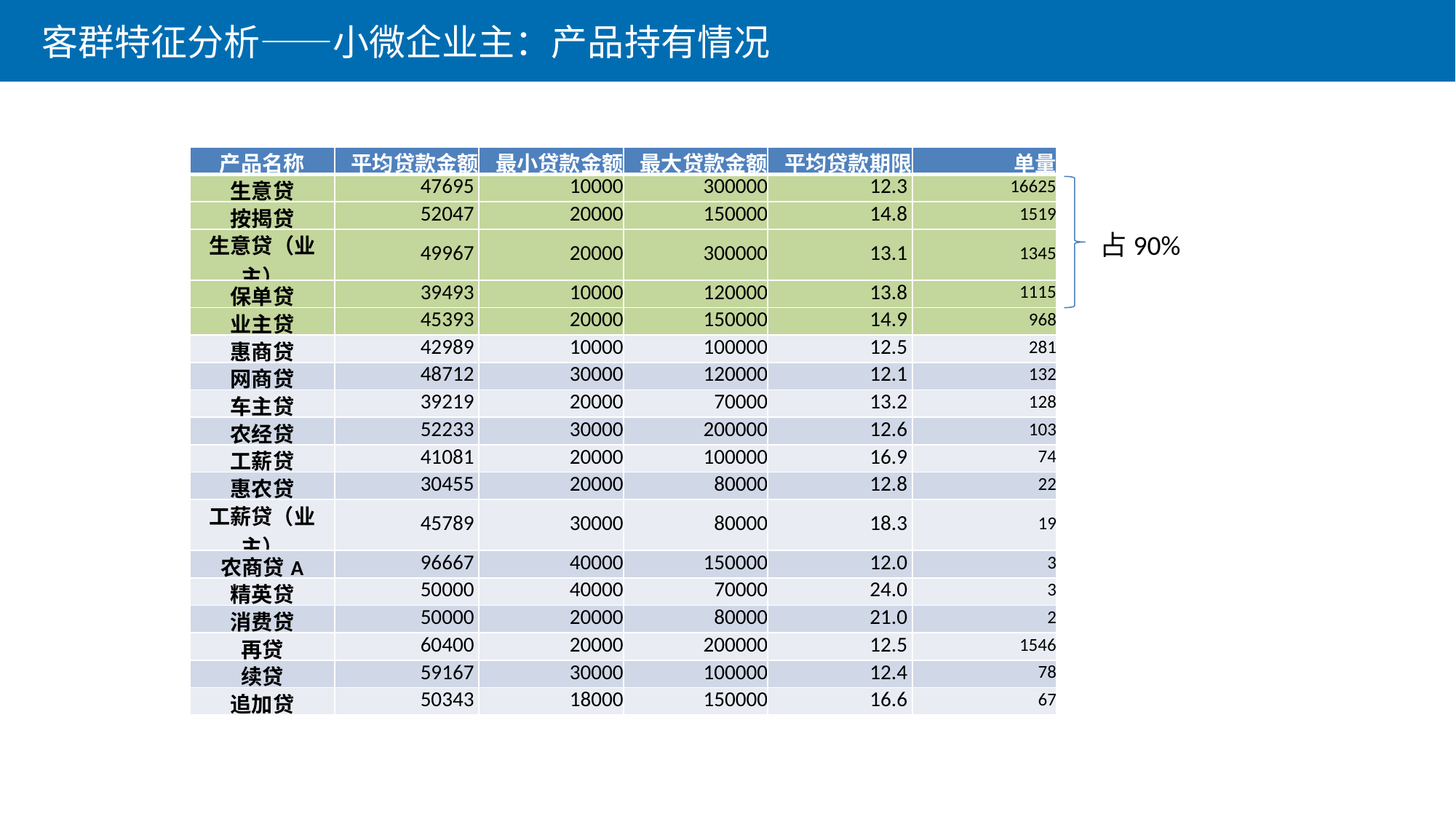

客群特征分析——小微企业主：产品持有情况
| 产品名称 | 平均贷款金额 | 最小贷款金额 | 最大贷款金额 | 平均贷款期限 | 单量 |
| --- | --- | --- | --- | --- | --- |
| 生意贷 | 47695 | 10000 | 300000 | 12.3 | 16625 |
| 按揭贷 | 52047 | 20000 | 150000 | 14.8 | 1519 |
| 生意贷（业主） | 49967 | 20000 | 300000 | 13.1 | 1345 |
| 保单贷 | 39493 | 10000 | 120000 | 13.8 | 1115 |
| 业主贷 | 45393 | 20000 | 150000 | 14.9 | 968 |
| 惠商贷 | 42989 | 10000 | 100000 | 12.5 | 281 |
| 网商贷 | 48712 | 30000 | 120000 | 12.1 | 132 |
| 车主贷 | 39219 | 20000 | 70000 | 13.2 | 128 |
| 农经贷 | 52233 | 30000 | 200000 | 12.6 | 103 |
| 工薪贷 | 41081 | 20000 | 100000 | 16.9 | 74 |
| 惠农贷 | 30455 | 20000 | 80000 | 12.8 | 22 |
| 工薪贷（业主） | 45789 | 30000 | 80000 | 18.3 | 19 |
| 农商贷A | 96667 | 40000 | 150000 | 12.0 | 3 |
| 精英贷 | 50000 | 40000 | 70000 | 24.0 | 3 |
| 消费贷 | 50000 | 20000 | 80000 | 21.0 | 2 |
| 再贷 | 60400 | 20000 | 200000 | 12.5 | 1546 |
| 续贷 | 59167 | 30000 | 100000 | 12.4 | 78 |
| 追加贷 | 50343 | 18000 | 150000 | 16.6 | 67 |

占90%